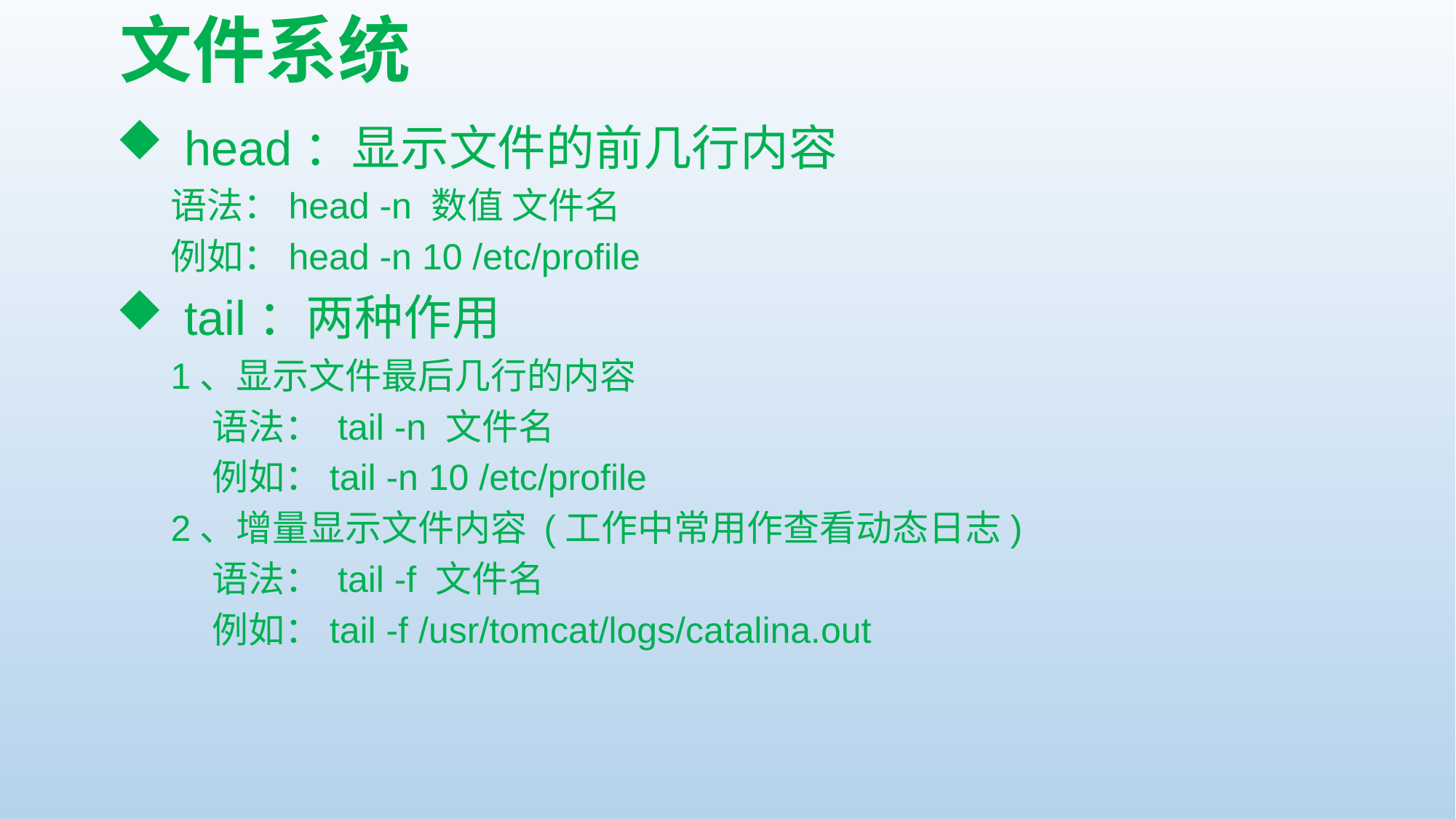

# 文件系统
 head：显示文件的前几行内容
语法：head -n 数值 文件名
例如：head -n 10 /etc/profile
 tail：两种作用
1、显示文件最后几行的内容
	语法： tail -n 文件名
	例如：tail -n 10 /etc/profile
2、增量显示文件内容 (工作中常用作查看动态日志)
	语法： tail -f 文件名
	例如：tail -f /usr/tomcat/logs/catalina.out